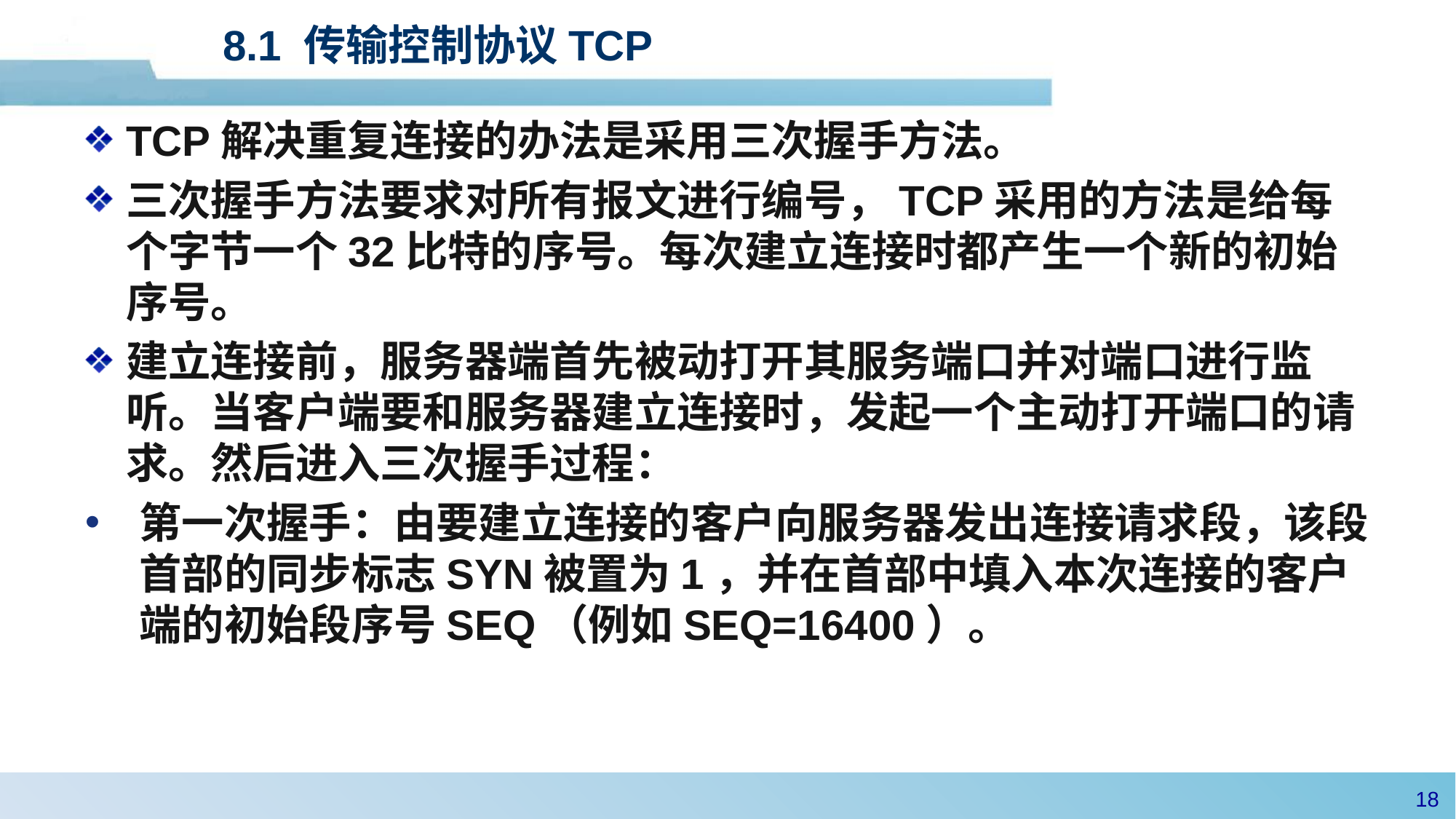

# 8.1 传输控制协议TCP
TCP解决重复连接的办法是采用三次握手方法。
三次握手方法要求对所有报文进行编号，TCP采用的方法是给每个字节一个32比特的序号。每次建立连接时都产生一个新的初始序号。
建立连接前，服务器端首先被动打开其服务端口并对端口进行监听。当客户端要和服务器建立连接时，发起一个主动打开端口的请求。然后进入三次握手过程：
第一次握手：由要建立连接的客户向服务器发出连接请求段，该段首部的同步标志SYN被置为1，并在首部中填入本次连接的客户端的初始段序号SEQ（例如SEQ=16400）。
18